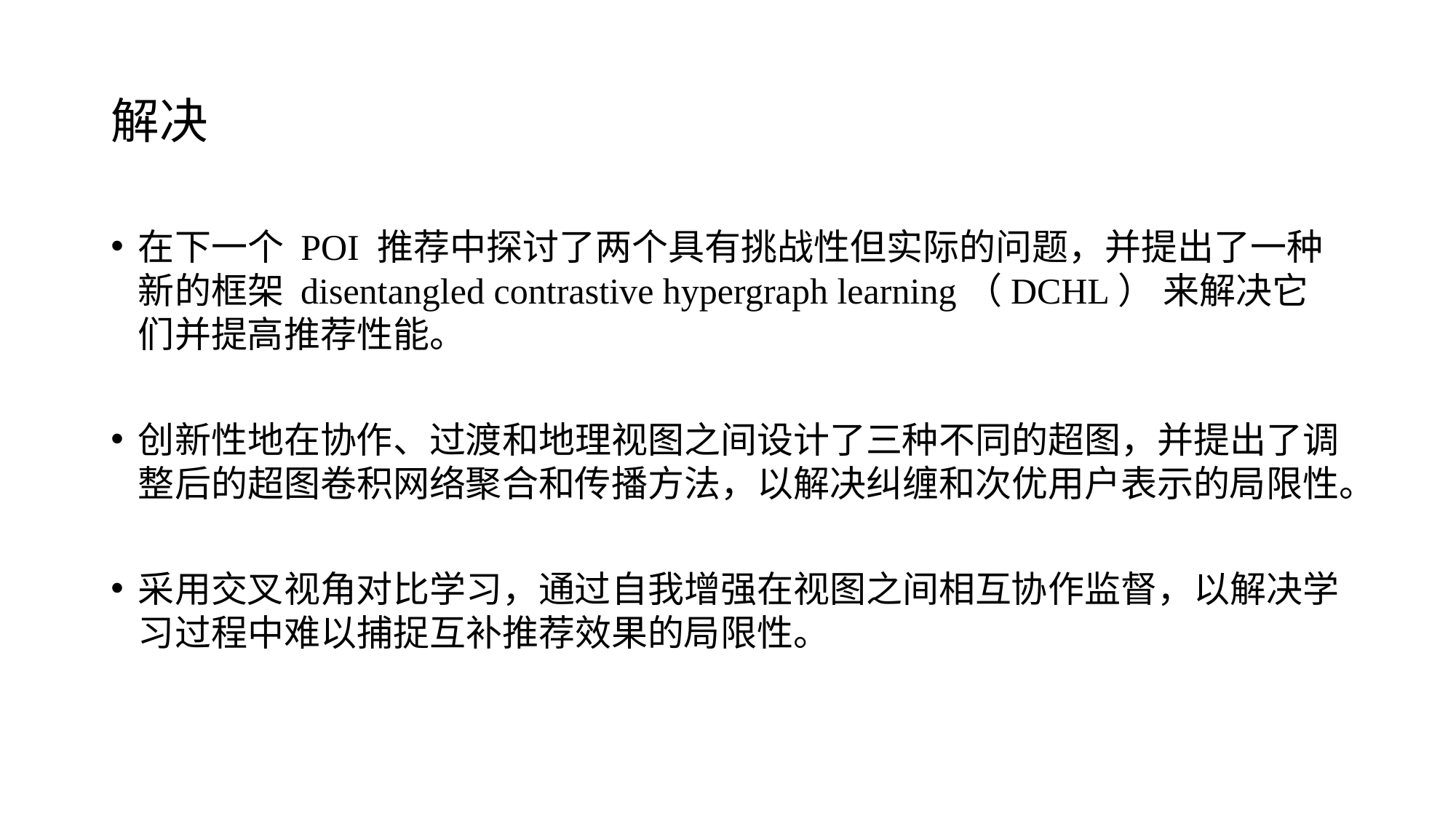

# 解决
在下一个 POI 推荐中探讨了两个具有挑战性但实际的问题，并提出了一种新的框架 disentangled contrastive hypergraph learning（DCHL） 来解决它们并提高推荐性能。

创新性地在协作、过渡和地理视图之间设计了三种不同的超图，并提出了调整后的超图卷积网络聚合和传播方法，以解决纠缠和次优用户表示的局限性。

采用交叉视角对比学习，通过自我增强在视图之间相互协作监督，以解决学习过程中难以捕捉互补推荐效果的局限性。